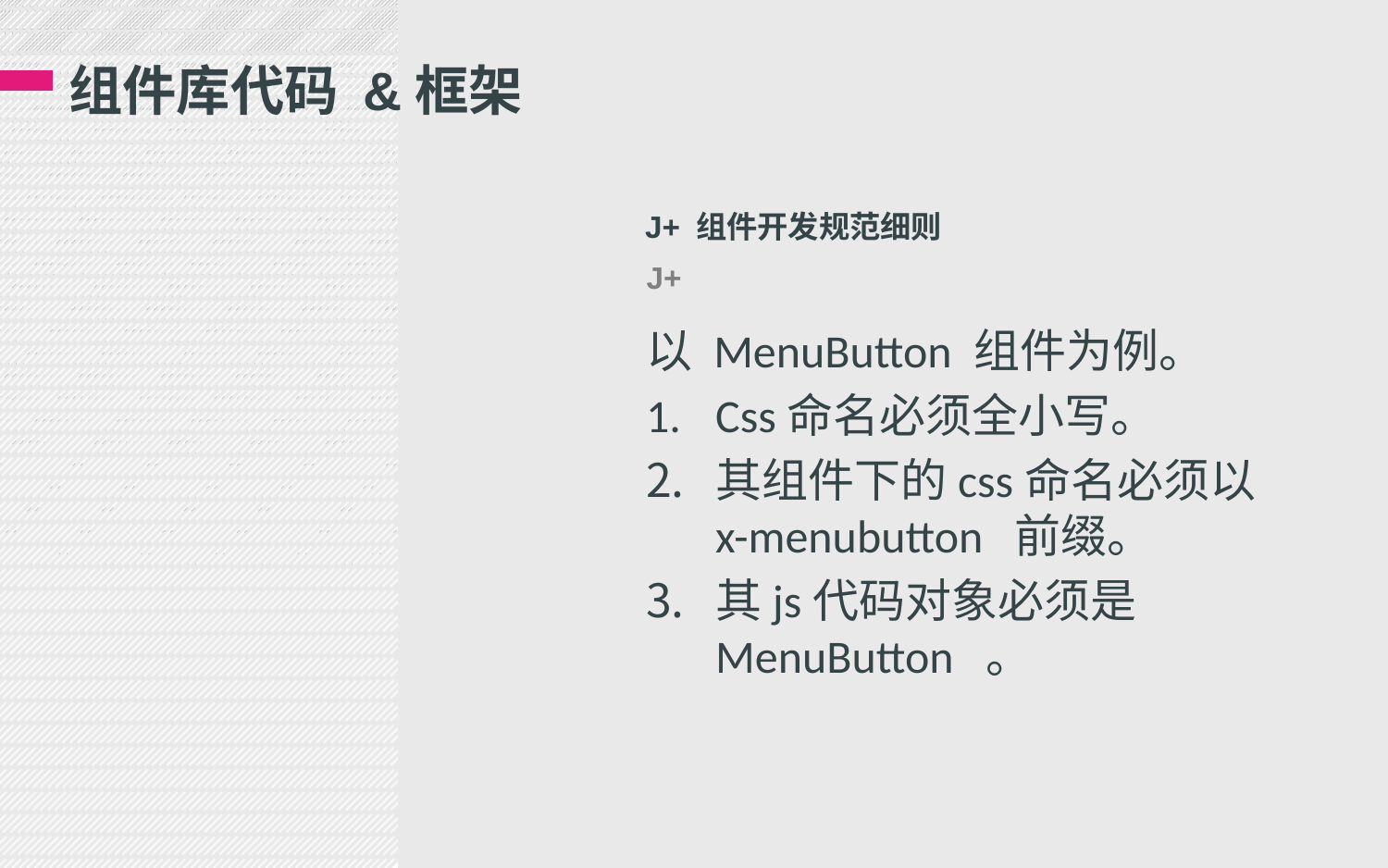

# 组件库代码 &框架
J+ 组件开发规范细则
J+
以 MenuButton 组件为例。
Css命名必须全小写。
其组件下的css命名必须以 x-menubutton  前缀。
其js代码对象必须是 MenuButton  。